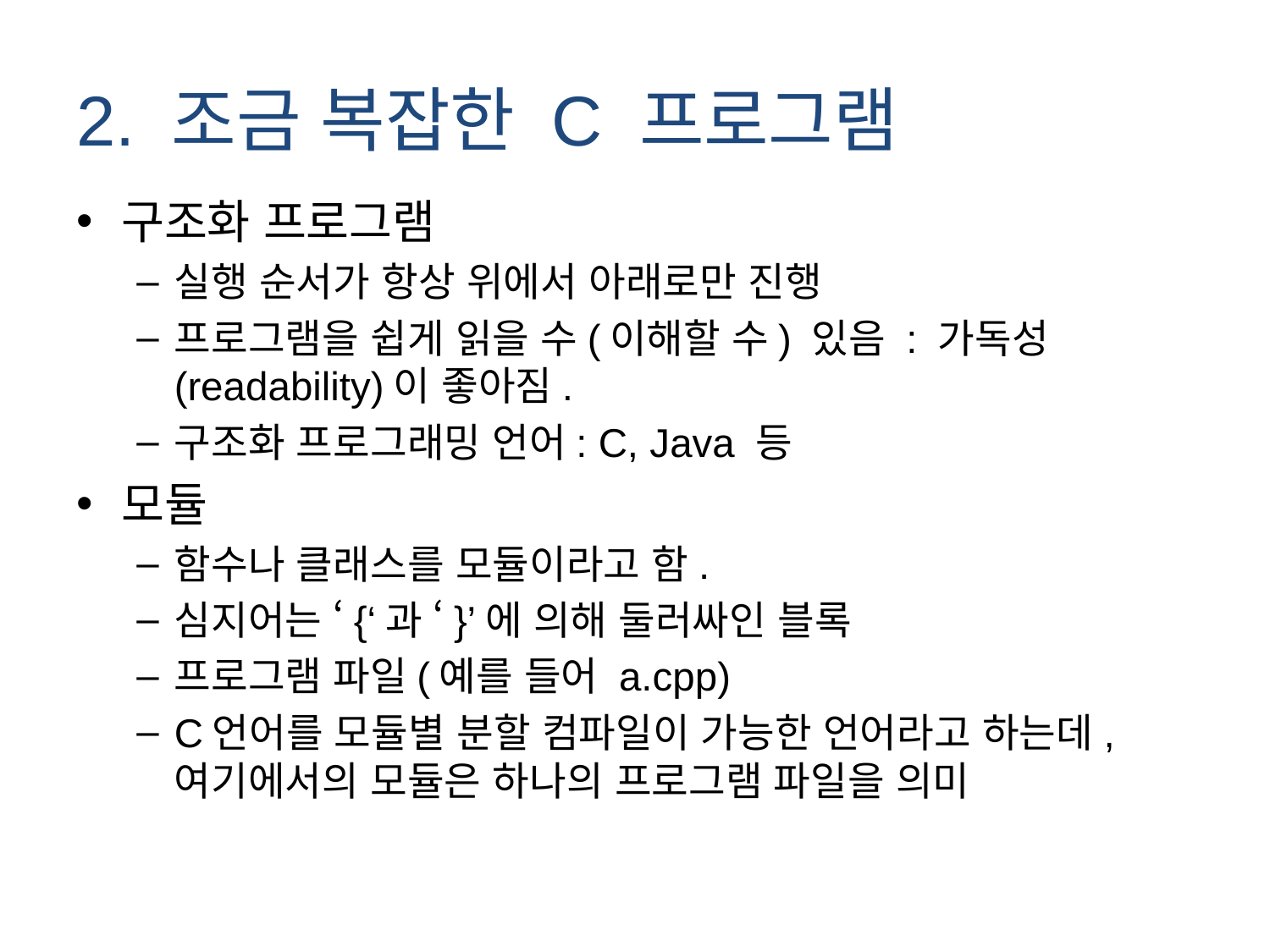

# 2. 조금 복잡한 C 프로그램
구조화 프로그램
실행 순서가 항상 위에서 아래로만 진행
프로그램을 쉽게 읽을 수(이해할 수) 있음 : 가독성(readability)이 좋아짐.
구조화 프로그래밍 언어: C, Java 등
모듈
함수나 클래스를 모듈이라고 함.
심지어는 ‘{‘과 ‘}’에 의해 둘러싸인 블록
프로그램 파일(예를 들어 a.cpp)
C언어를 모듈별 분할 컴파일이 가능한 언어라고 하는데, 여기에서의 모듈은 하나의 프로그램 파일을 의미